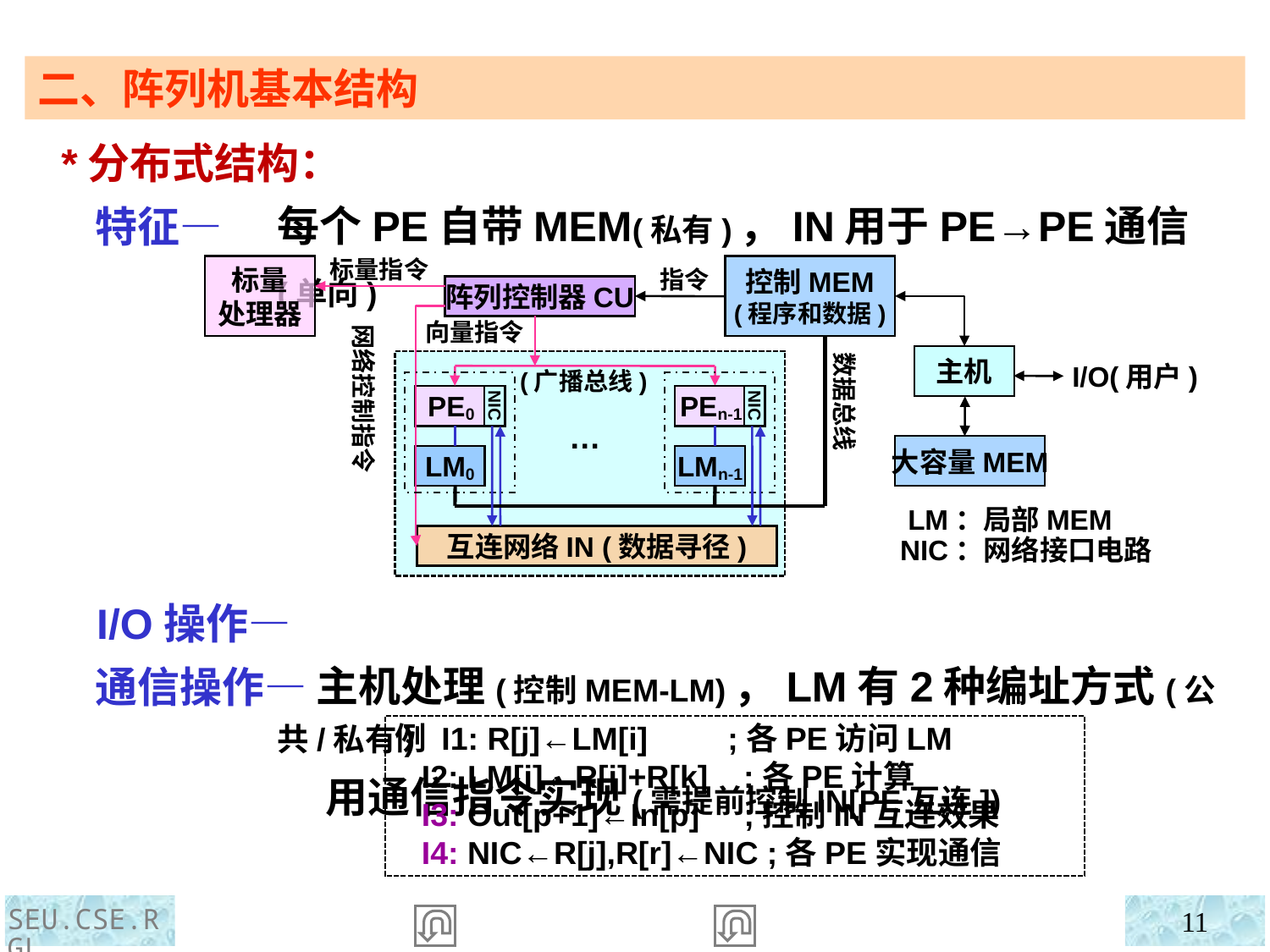

二、阵列机基本结构
  *分布式结构：
     特征—

     I/O操作—
     通信操作—
每个PE自带MEM(私有)，IN用于PE→PE通信(单向)

   主机处理(控制MEM-LM)，LM有2种编址方式(公共/私有)
    用通信指令实现(需提前控制IN[PE互连])
标量
处理器
控制MEM
(程序和数据)
标量指令
指令
阵列控制器CU
向量指令
网络控制指令
数据总线
主机

I/O(用户)
(广播总线)

 PE0
PEn-1
NIC
NIC
…
大容量MEM
LM0
LMn-1
 LM：局部MEM
NIC：网络接口电路
互连网络IN (数据寻径)
例 I1: R[j]←LM[i]         ;各PE访问LM
   I2: LM[i]←R[j]+R[k]    ;各PE计算
   I3: Out[p+1]←In[p]     ;控制IN互连效果
   I4: NIC←R[j],R[r]←NIC ;各PE实现通信
SEU.CSE.RGL
11